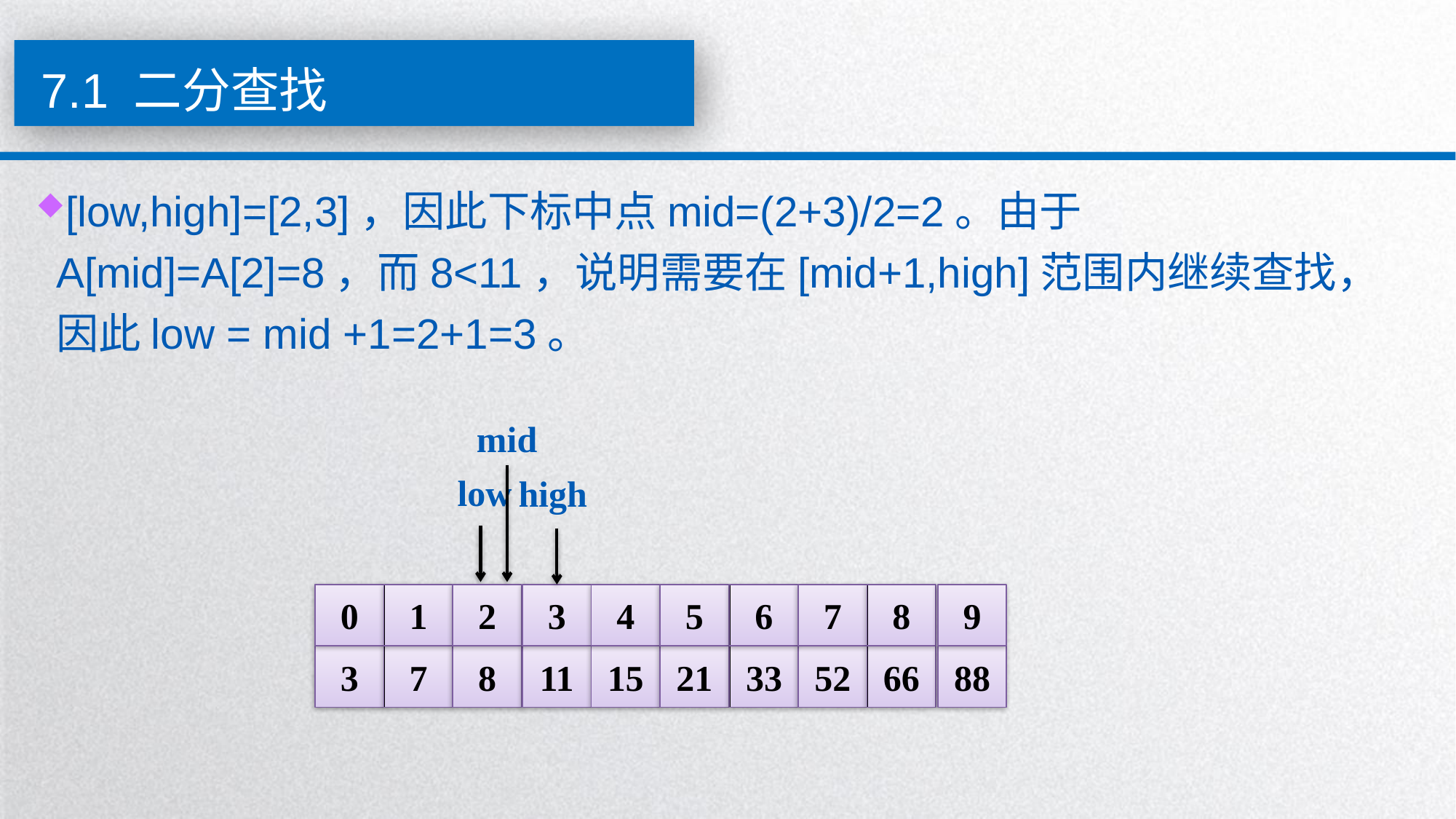

7.1 二分查找
[low,high]=[2,3]，因此下标中点mid=(2+3)/2=2。由于A[mid]=A[2]=8，而8<11，说明需要在[mid+1,high]范围内继续查找，因此low = mid +1=2+1=3。
mid
low
high
0
1
2
3
4
5
6
7
8
9
3
7
8
11
15
21
33
52
66
88